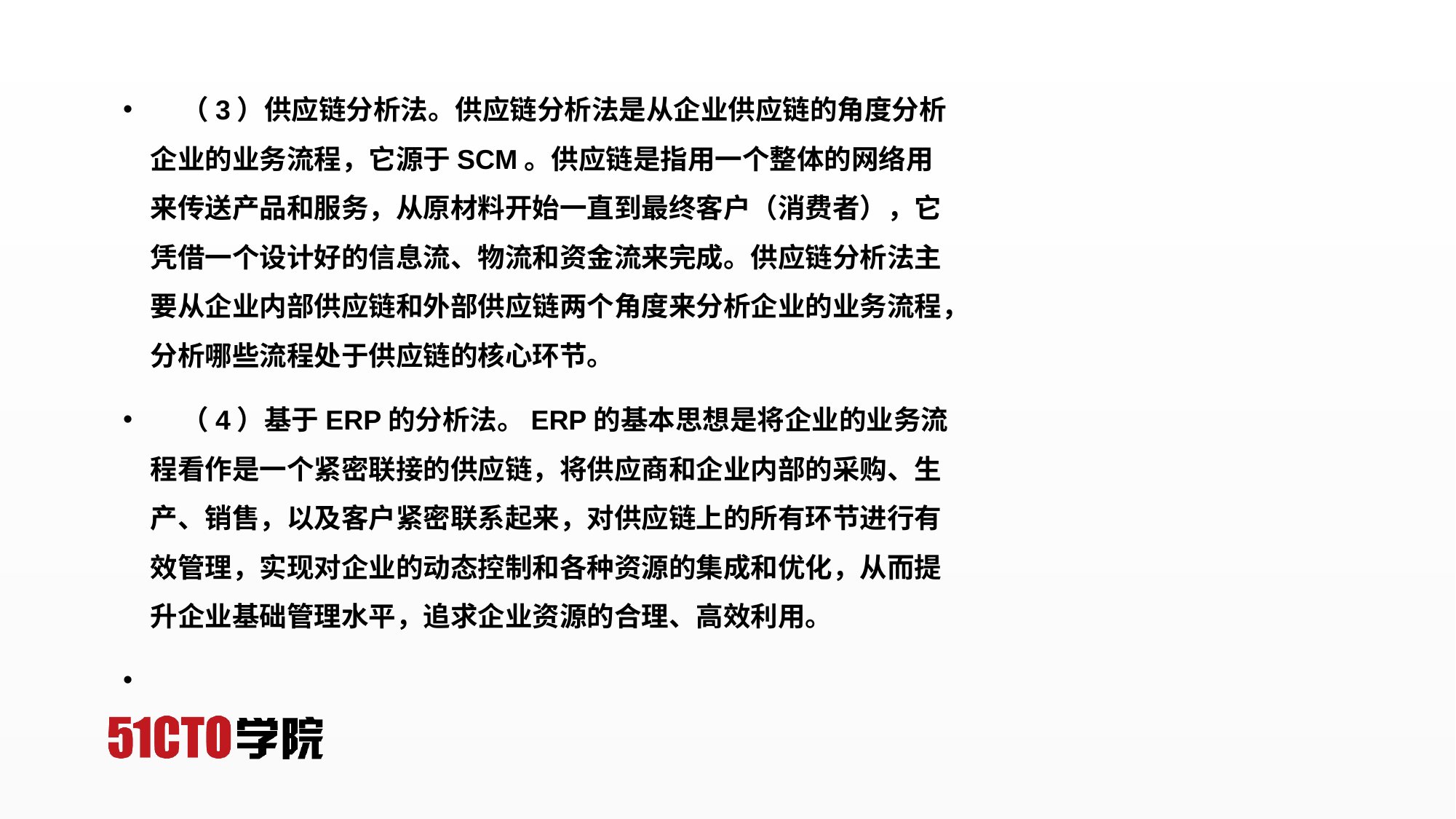

（3）供应链分析法。供应链分析法是从企业供应链的角度分析企业的业务流程，它源于SCM。供应链是指用一个整体的网络用来传送产品和服务，从原材料开始一直到最终客户（消费者），它凭借一个设计好的信息流、物流和资金流来完成。供应链分析法主要从企业内部供应链和外部供应链两个角度来分析企业的业务流程，分析哪些流程处于供应链的核心环节。
    （4）基于ERP的分析法。ERP的基本思想是将企业的业务流程看作是一个紧密联接的供应链，将供应商和企业内部的采购、生产、销售，以及客户紧密联系起来，对供应链上的所有环节进行有效管理，实现对企业的动态控制和各种资源的集成和优化，从而提升企业基础管理水平，追求企业资源的合理、高效利用。